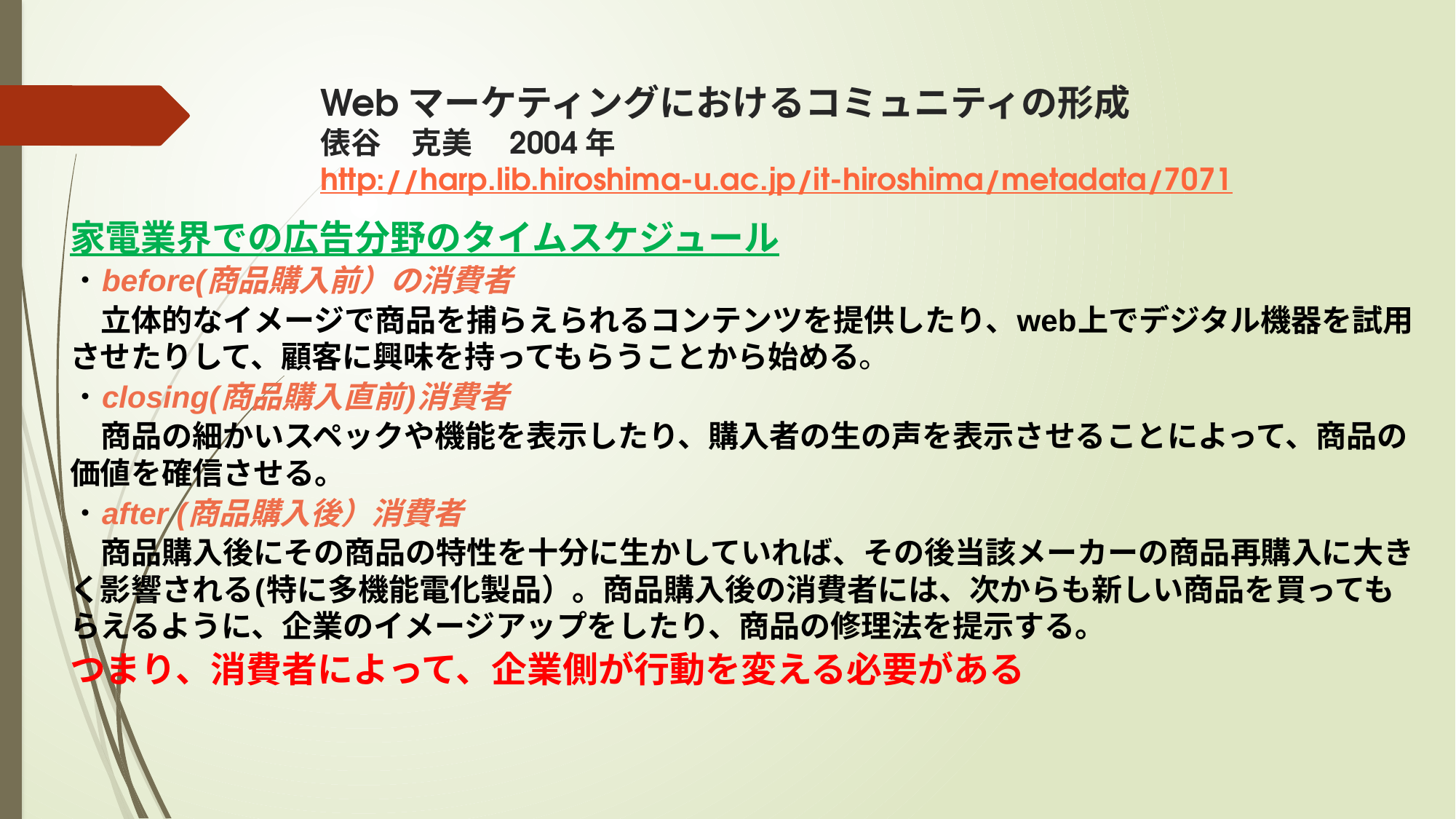

# Webマーケティングにおけるコミュニティの形成 俵谷　克美　2004年 http://harp.lib.hiroshima-u.ac.jp/it-hiroshima/metadata/7071
家電業界での広告分野のタイムスケジュール
・before(商品購入前）の消費者
　立体的なイメージで商品を捕らえられるコンテンツを提供したり、web上でデジタル機器を試用させたりして、顧客に興味を持ってもらうことから始める。
・closing(商品購入直前)消費者
　商品の細かいスペックや機能を表示したり、購入者の生の声を表示させることによって、商品の価値を確信させる。
・after (商品購入後）消費者
　商品購入後にその商品の特性を十分に生かしていれば、その後当該メーカーの商品再購入に大きく影響される(特に多機能電化製品）。商品購入後の消費者には、次からも新しい商品を買ってもらえるように、企業のイメージアップをしたり、商品の修理法を提示する。
つまり、消費者によって、企業側が行動を変える必要がある